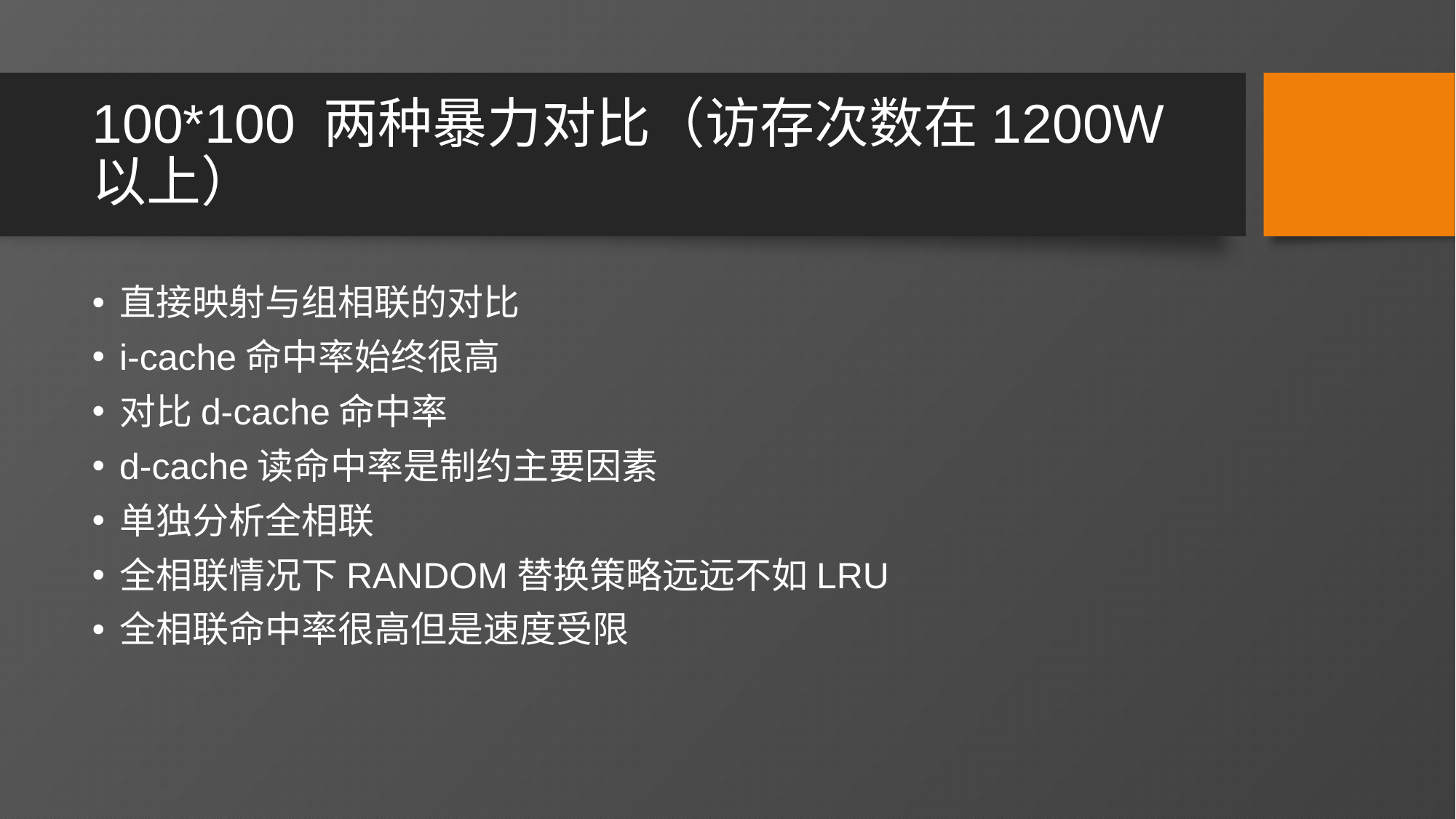

# 100*100 两种暴力对比（访存次数在1200W以上）
直接映射与组相联的对比
i-cache命中率始终很高
对比d-cache命中率
d-cache读命中率是制约主要因素
单独分析全相联
全相联情况下RANDOM替换策略远远不如LRU
全相联命中率很高但是速度受限